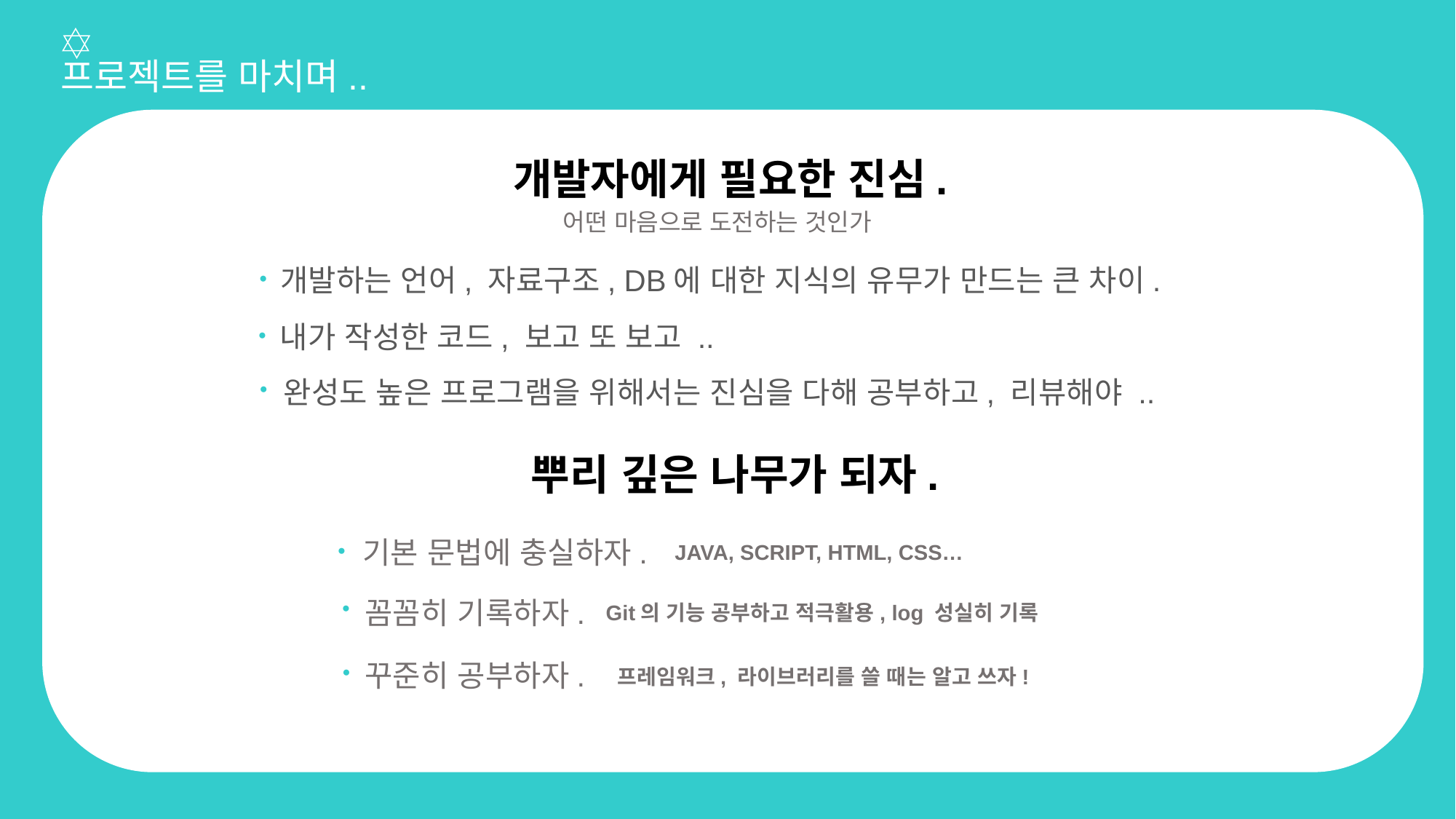

프로젝트를 마치며..

개발자에게 필요한 진심.
어떤 마음으로 도전하는 것인가
개발하는 언어, 자료구조, DB에 대한 지식의 유무가 만드는 큰 차이.
●
내가 작성한 코드, 보고 또 보고 ..
●
완성도 높은 프로그램을 위해서는 진심을 다해 공부하고, 리뷰해야 ..
●
  뿌리 깊은 나무가 되자.
기본 문법에 충실하자.
  JAVA, SCRIPT, HTML, CSS…
●
꼼꼼히 기록하자.
●
 Git의 기능 공부하고 적극활용, log 성실히 기록
꾸준히 공부하자.
●
 프레임워크, 라이브러리를 쓸 때는 알고 쓰자!